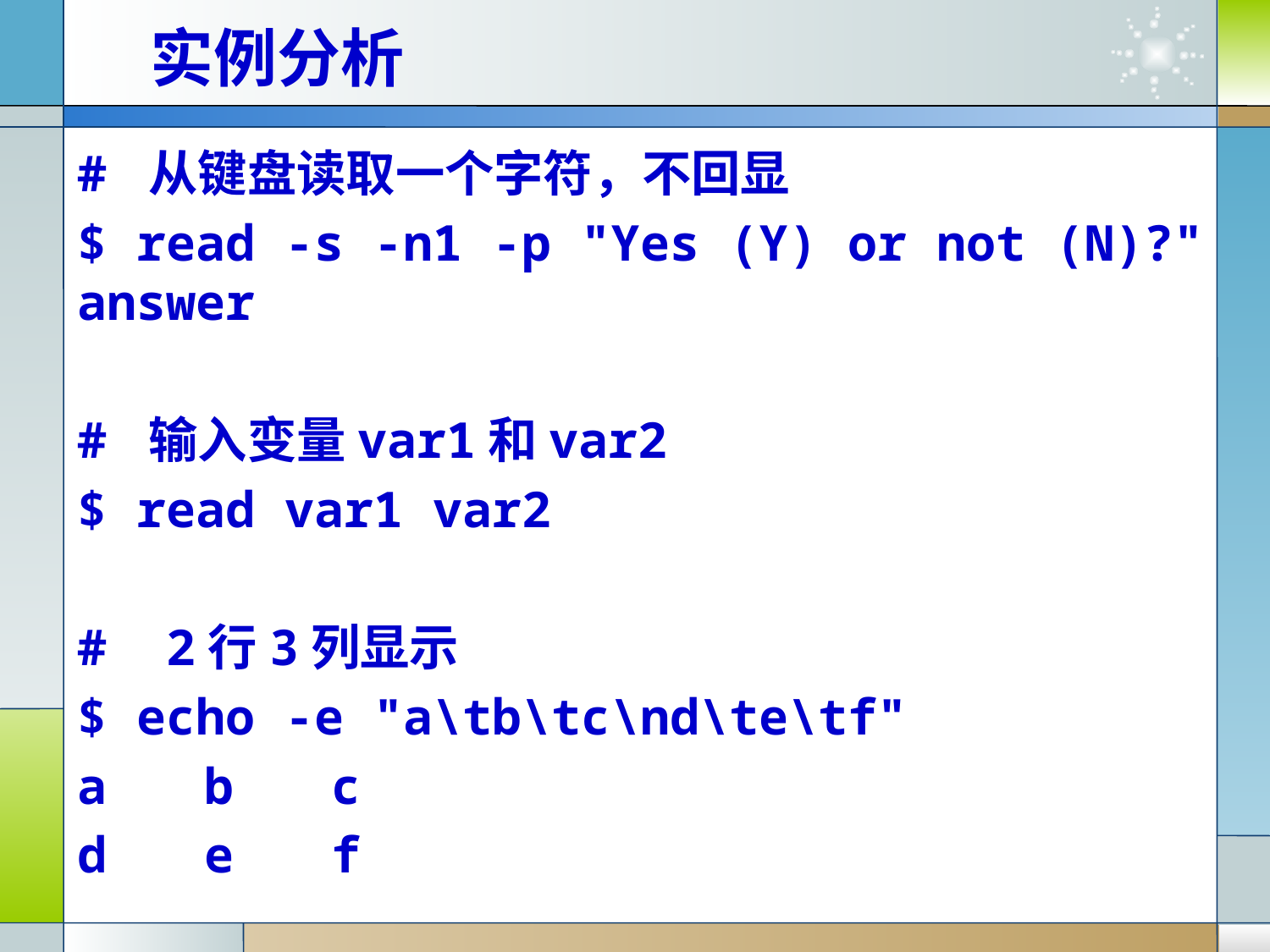

# 实例分析
# 从键盘读取一个字符，不回显
$ read -s -n1 -p "Yes (Y) or not (N)?" answer

# 输入变量var1和var2
$ read var1 var2

#  2行3列显示
$ echo -e "a\tb\tc\nd\te\tf"
a	b	c
d	e	f